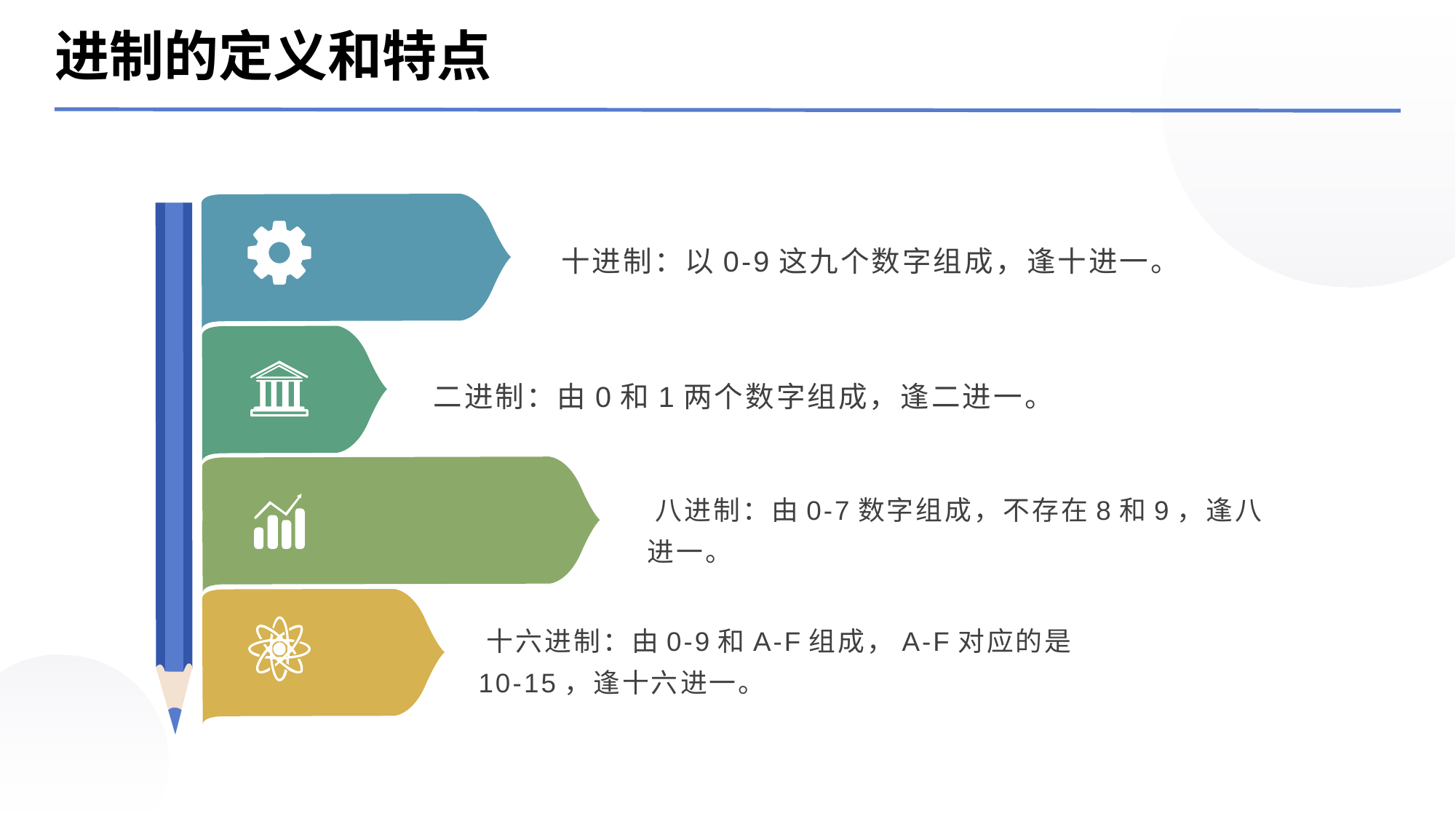

进制的定义和特点

‌十进制‌：以0-9这九个数字组成，逢十进一。

‌二进制‌：由0和1两个数字组成，逢二进一。

‌八进制‌：由0-7数字组成，不存在8和9，逢八进一。

‌十六进制‌：由0-9和A-F组成，A-F对应的是10-15，逢十六进一。